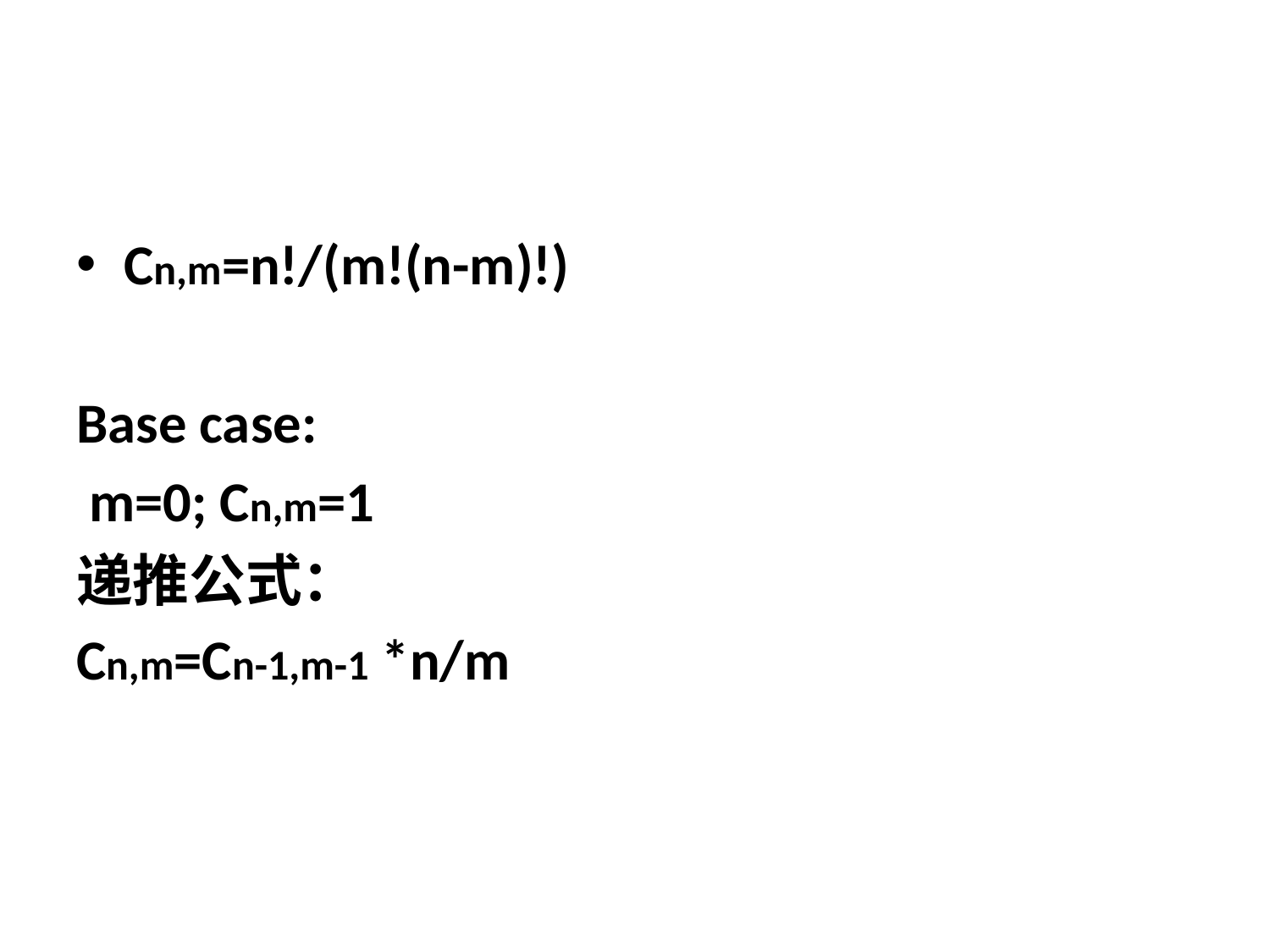

#
Cn,m=n!/(m!(n-m)!)

Base case:
 m=0; Cn,m=1
递推公式：
Cn,m=Cn-1,m-1 *n/m